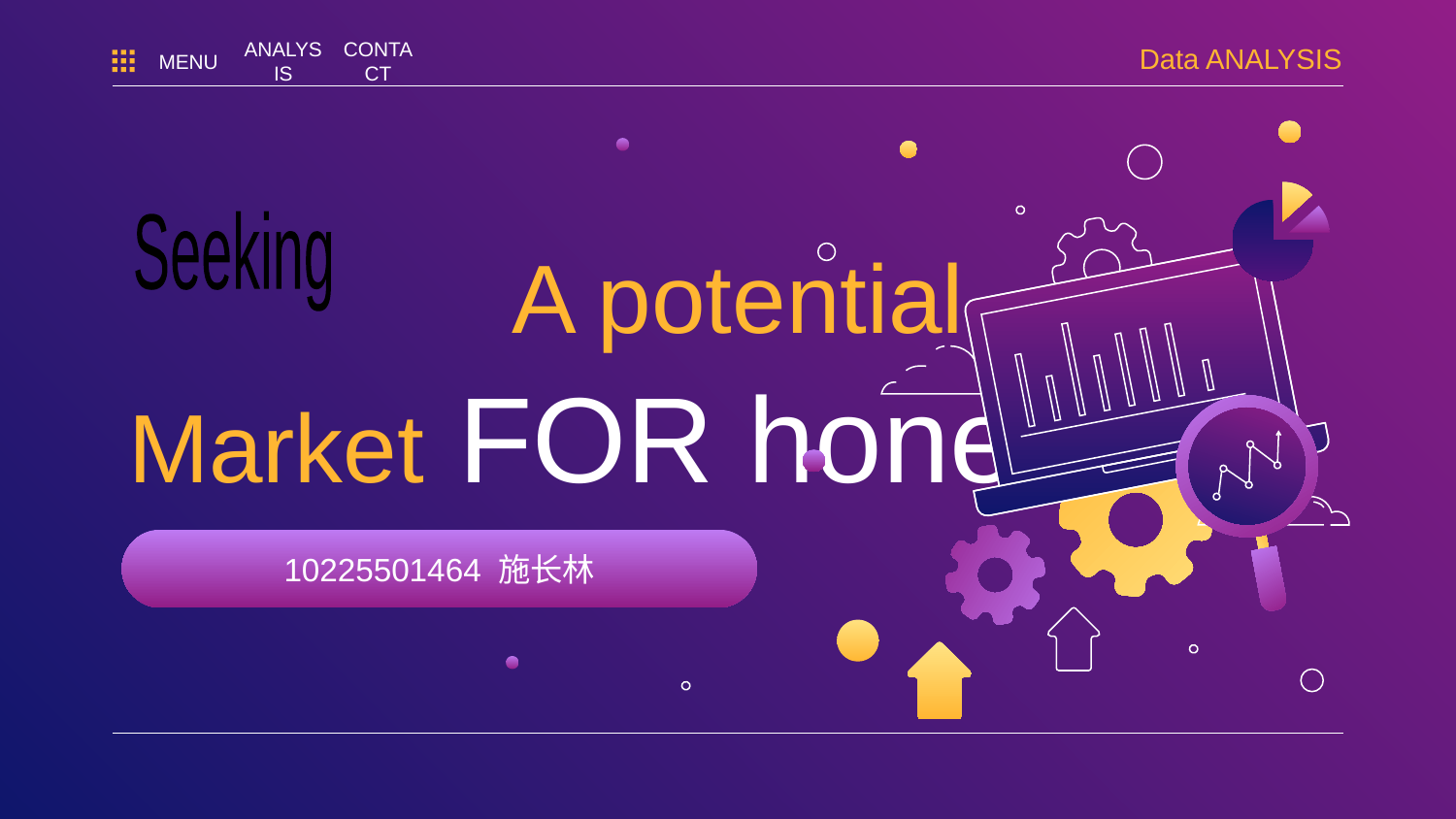

Data ANALYSIS
MENU
ANALYSIS
CONTACT

# A potential Market FOR honey
Seeking

10225501464 施长林